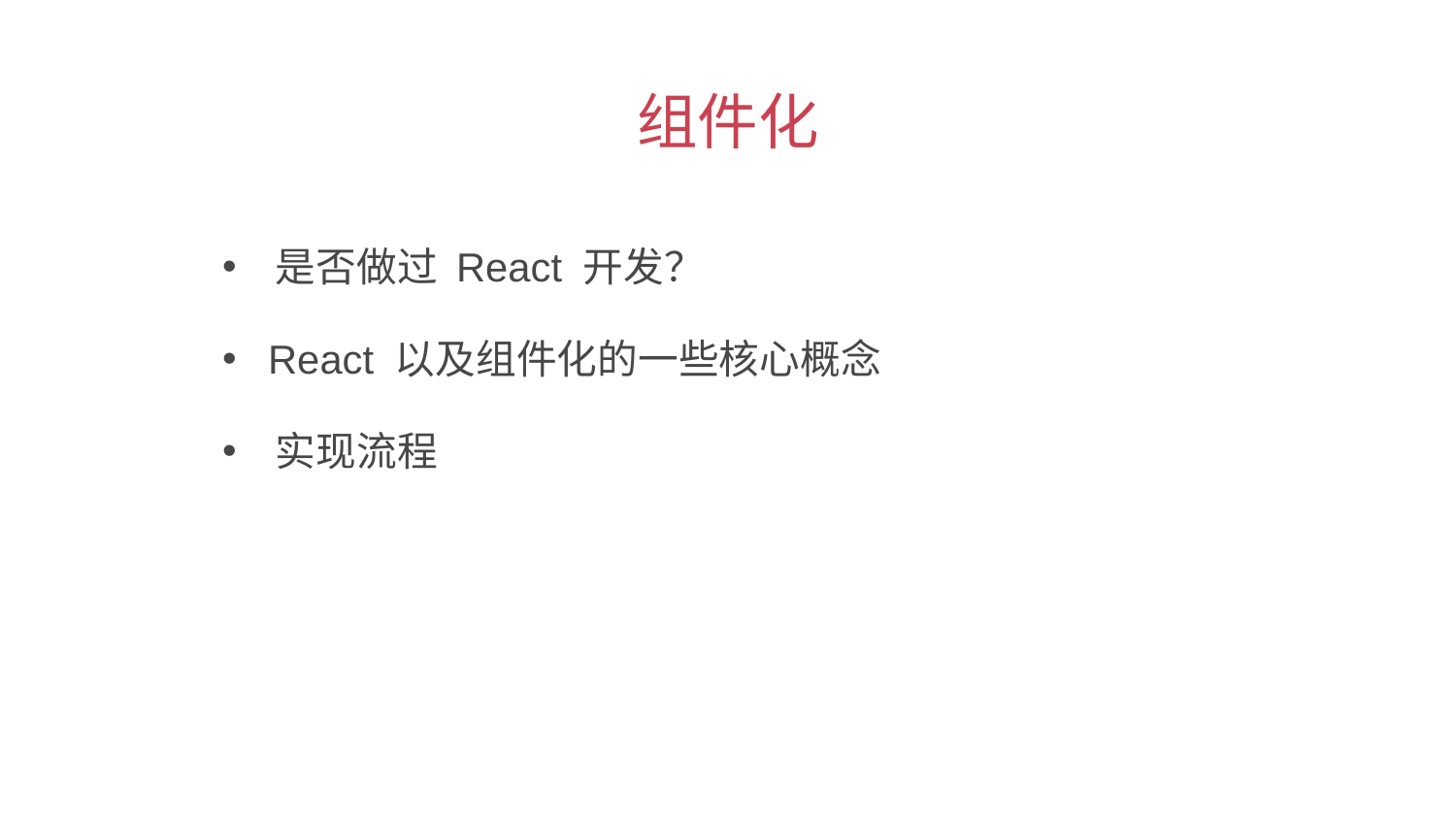

组件化
 是否做过 React 开发？
 React 以及组件化的一些核心概念
 实现流程